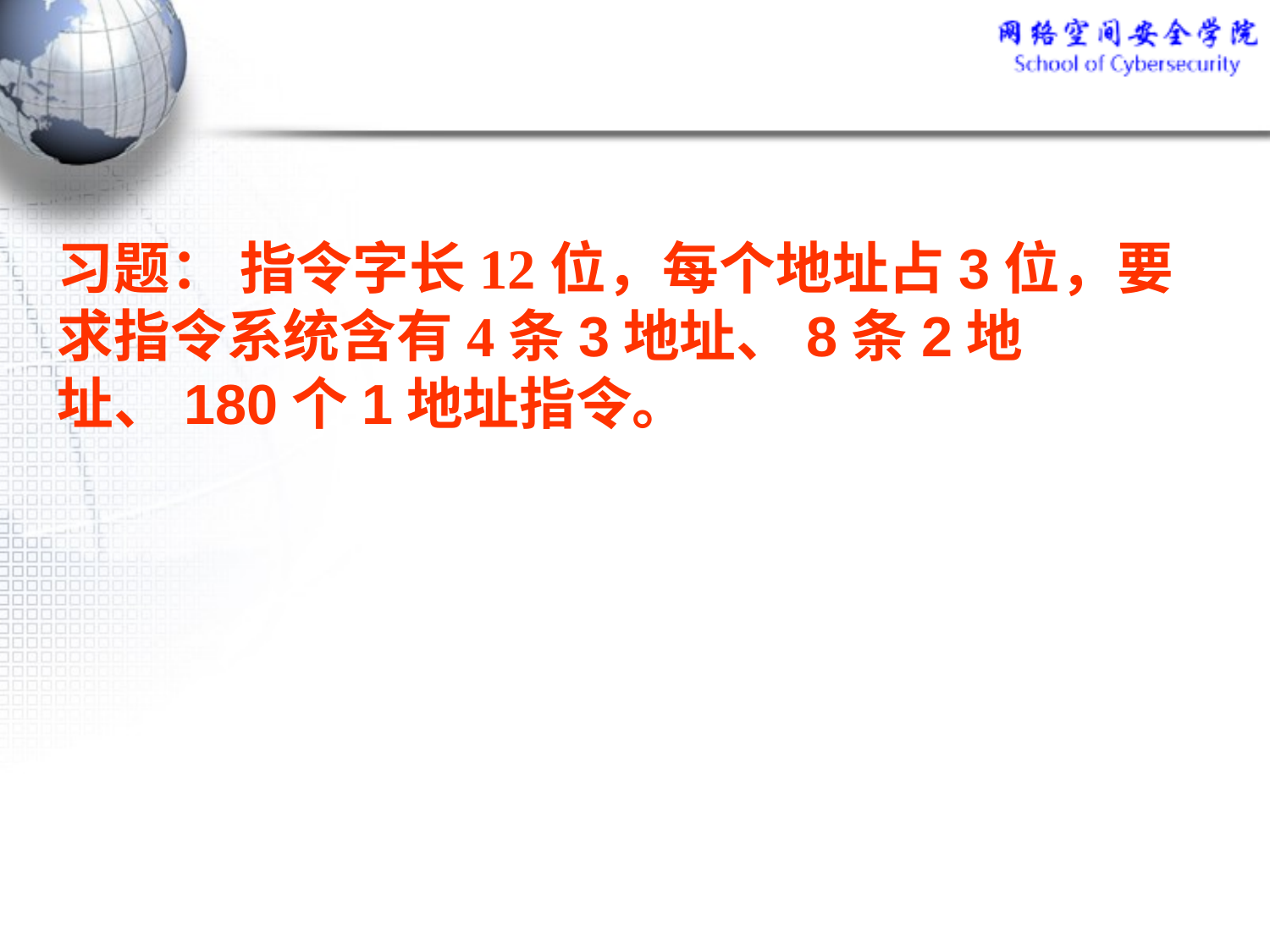

#
习题： 指令字长12位，每个地址占3位，要求指令系统含有4条3地址、8条2地址、180个1地址指令。